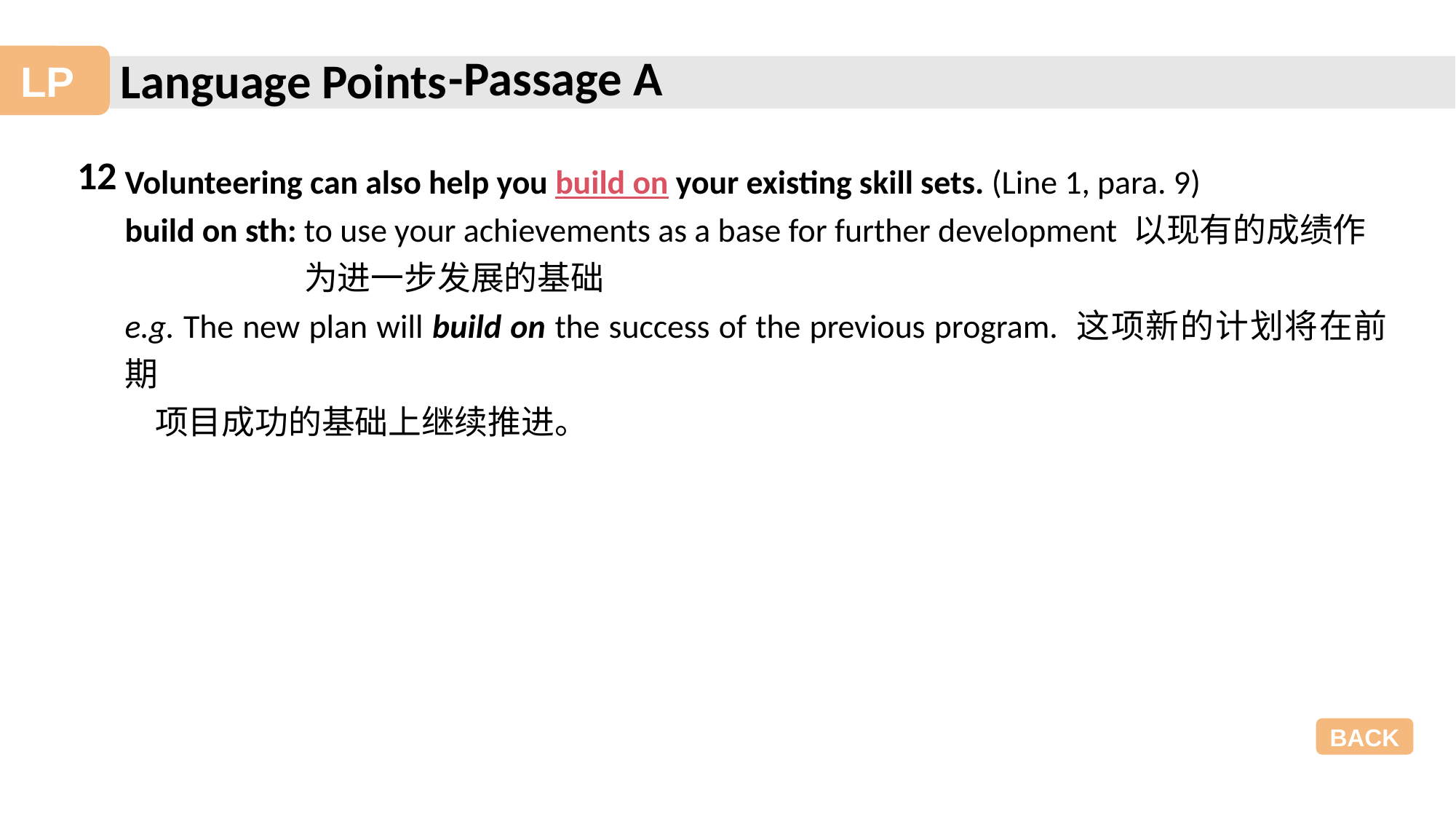

-Passage A
12
Volunteering can also help you build on your existing skill sets. (Line 1, para. 9)
build on sth: to use your achievements as a base for further development 以现有的成绩作
                       为进一步发展的基础
e.g. The new plan will build on the success of the previous program. 这项新的计划将在前期
   项目成功的基础上继续推进。
BACK